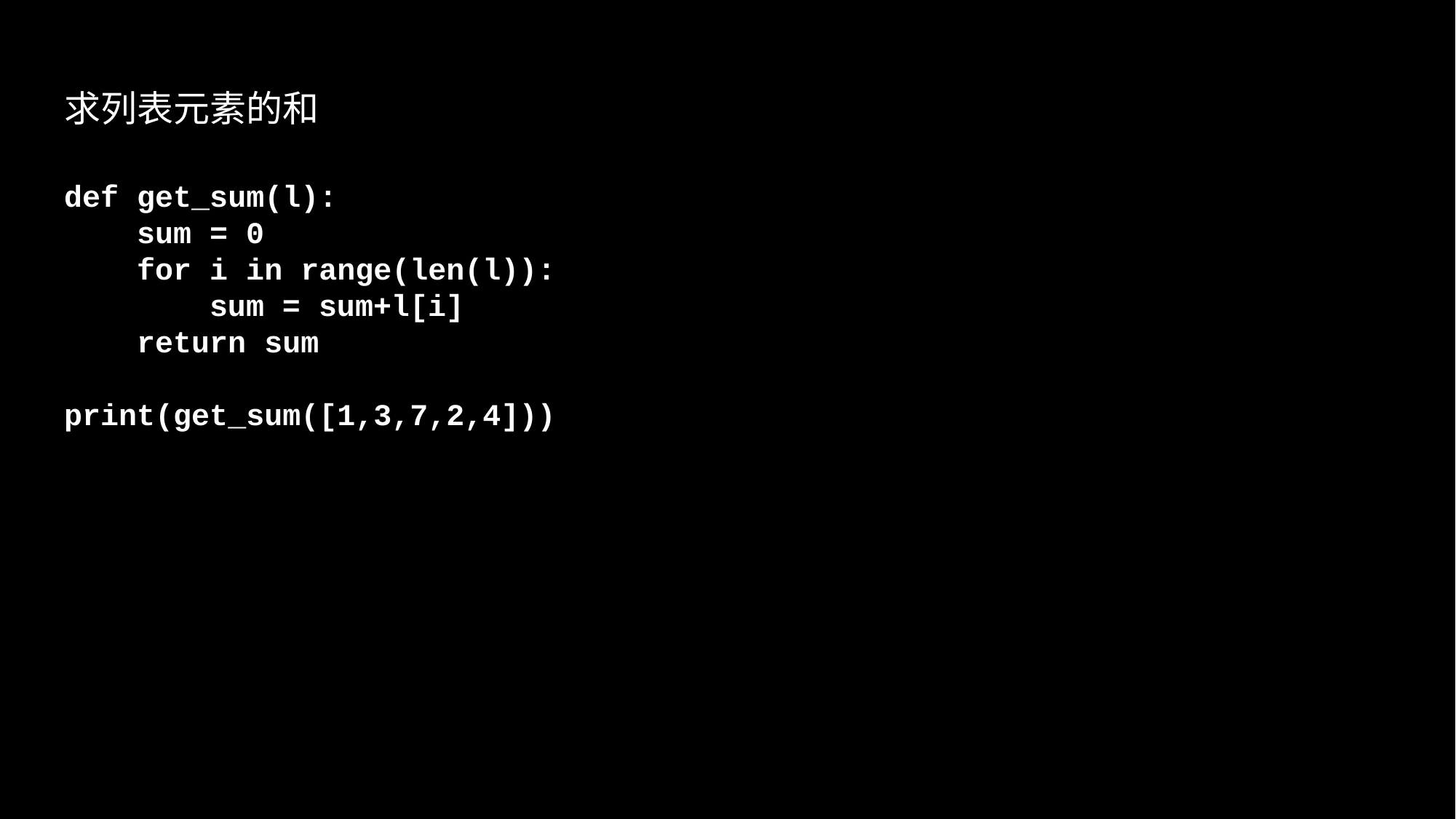

# 求列表元素的和
def get_sum(l):
    sum = 0
    for i in range(len(l)):
        sum = sum+l[i]
    return sum

print(get_sum([1,3,7,2,4]))